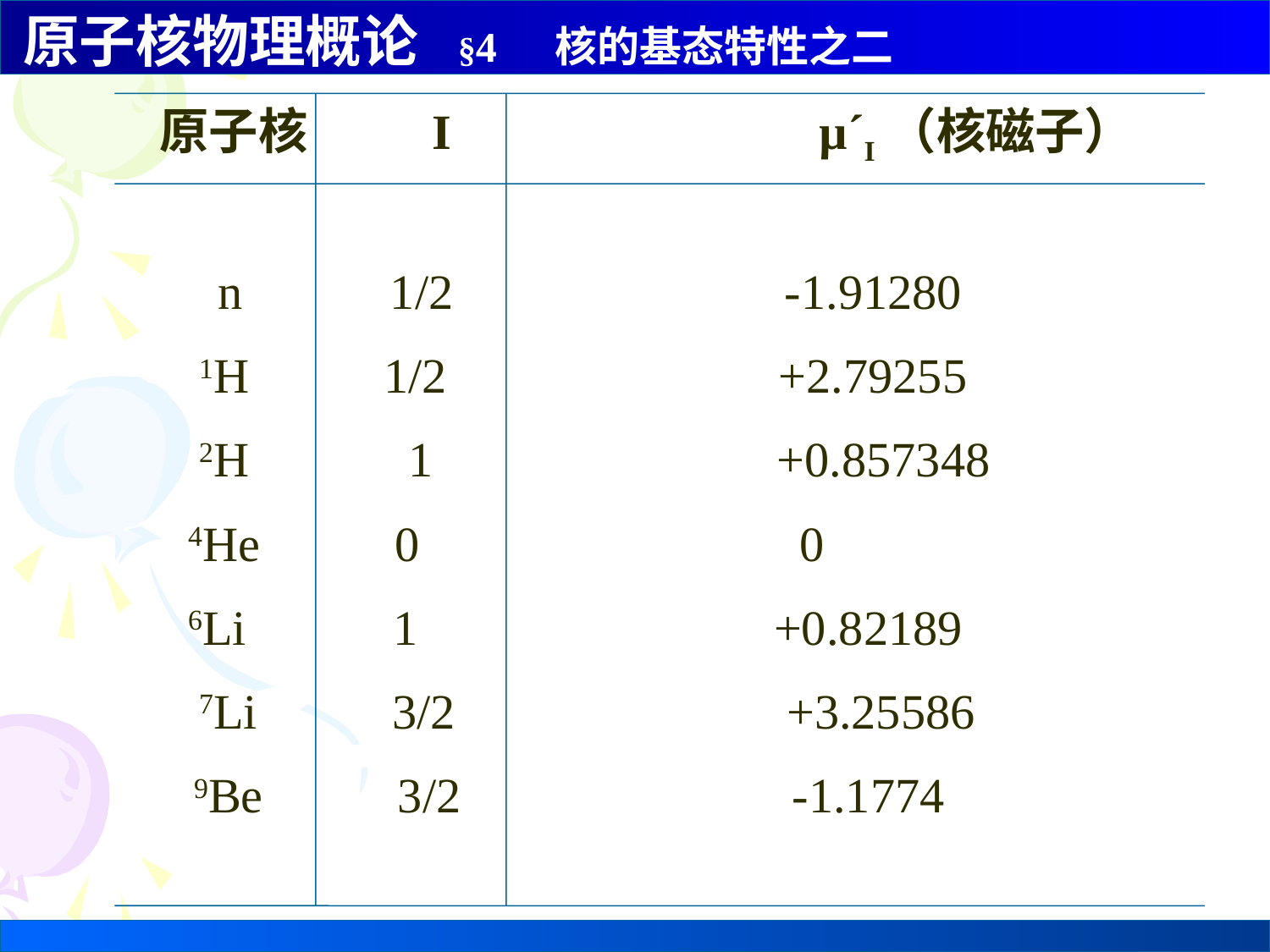

原子核          I                              µ´I（核磁子）

          n            1/2                           -1.91280
     1H           1/2                           +2.79255
     2H             1                            +0.857348
       4He           0                               0
       6Li            1                             +0.82189
     7Li           3/2                           +3.25586
     9Be           3/2                           -1.1774